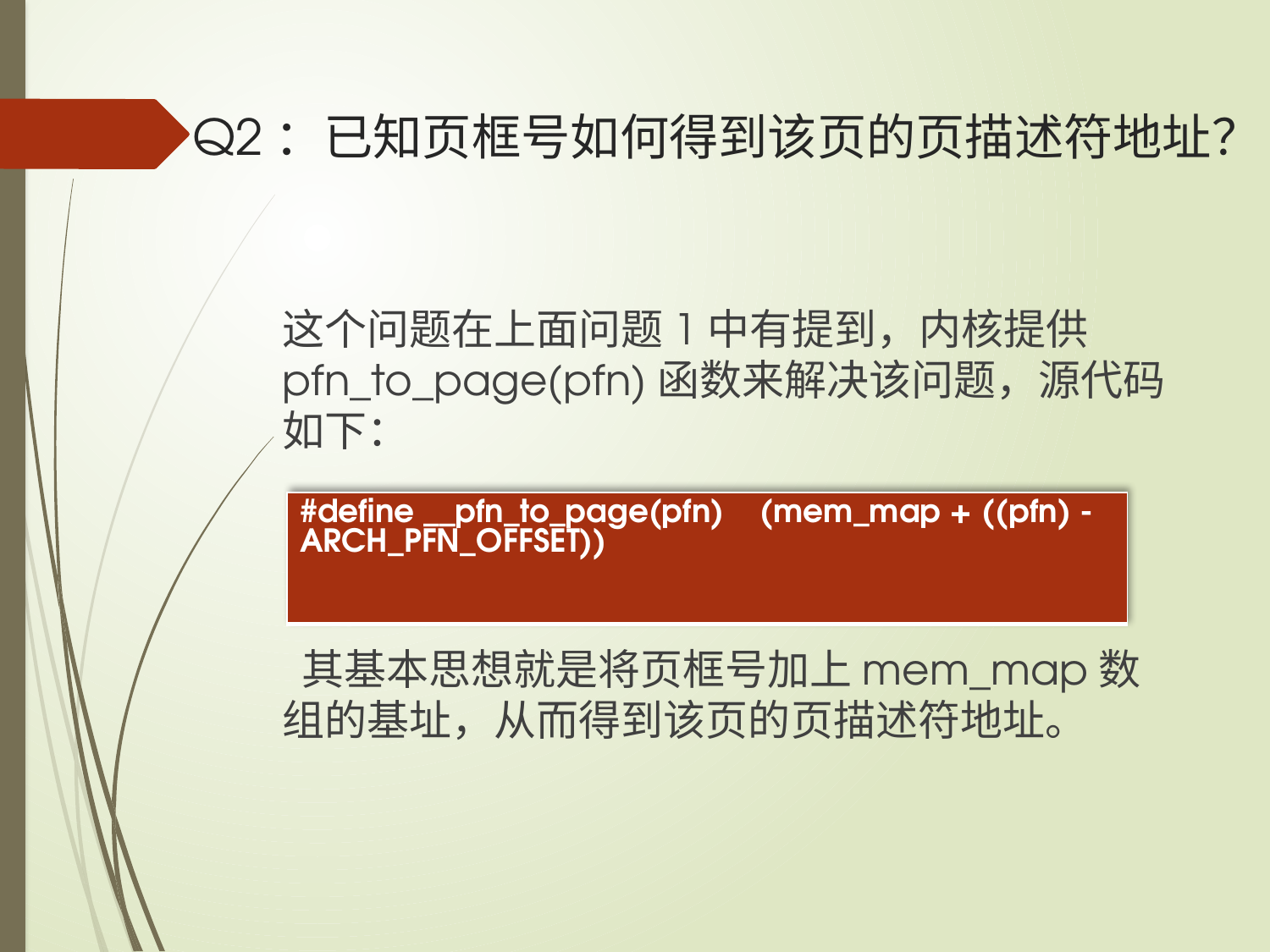

# Q2：已知页框号如何得到该页的页描述符地址？
这个问题在上面问题1中有提到，内核提供pfn_to_page(pfn)函数来解决该问题，源代码如下：

 其基本思想就是将页框号加上mem_map数组的基址，从而得到该页的页描述符地址。
| #define \_\_pfn\_to\_page(pfn)    (mem\_map + ((pfn) - ARCH\_PFN\_OFFSET)) |
| --- |